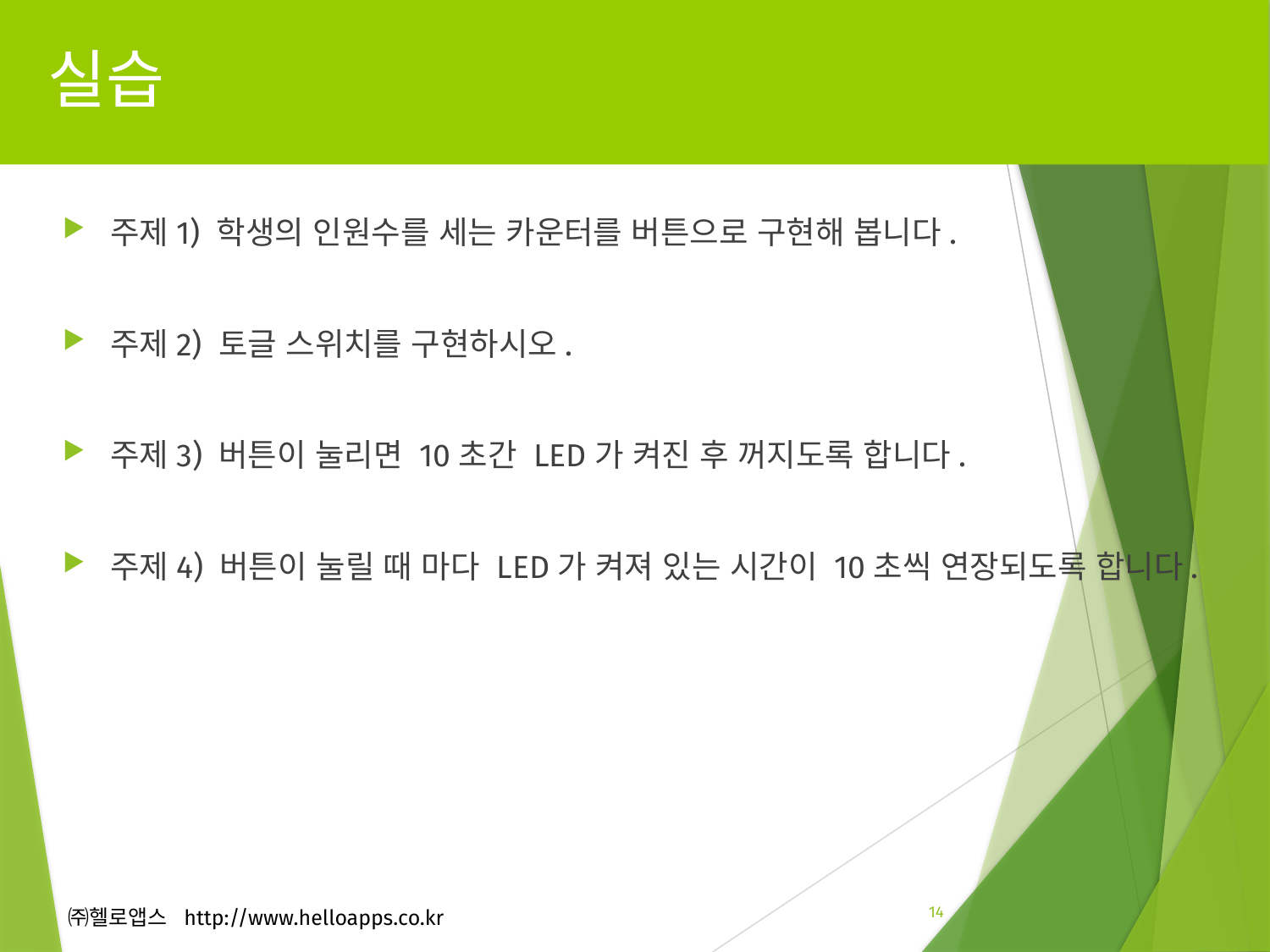

# 실습
주제1) 학생의 인원수를 세는 카운터를 버튼으로 구현해 봅니다.

주제2) 토글 스위치를 구현하시오.

주제3) 버튼이 눌리면 10초간 LED가 켜진 후 꺼지도록 합니다.

주제4) 버튼이 눌릴 때 마다 LED가 켜져 있는 시간이 10초씩 연장되도록 합니다.
14